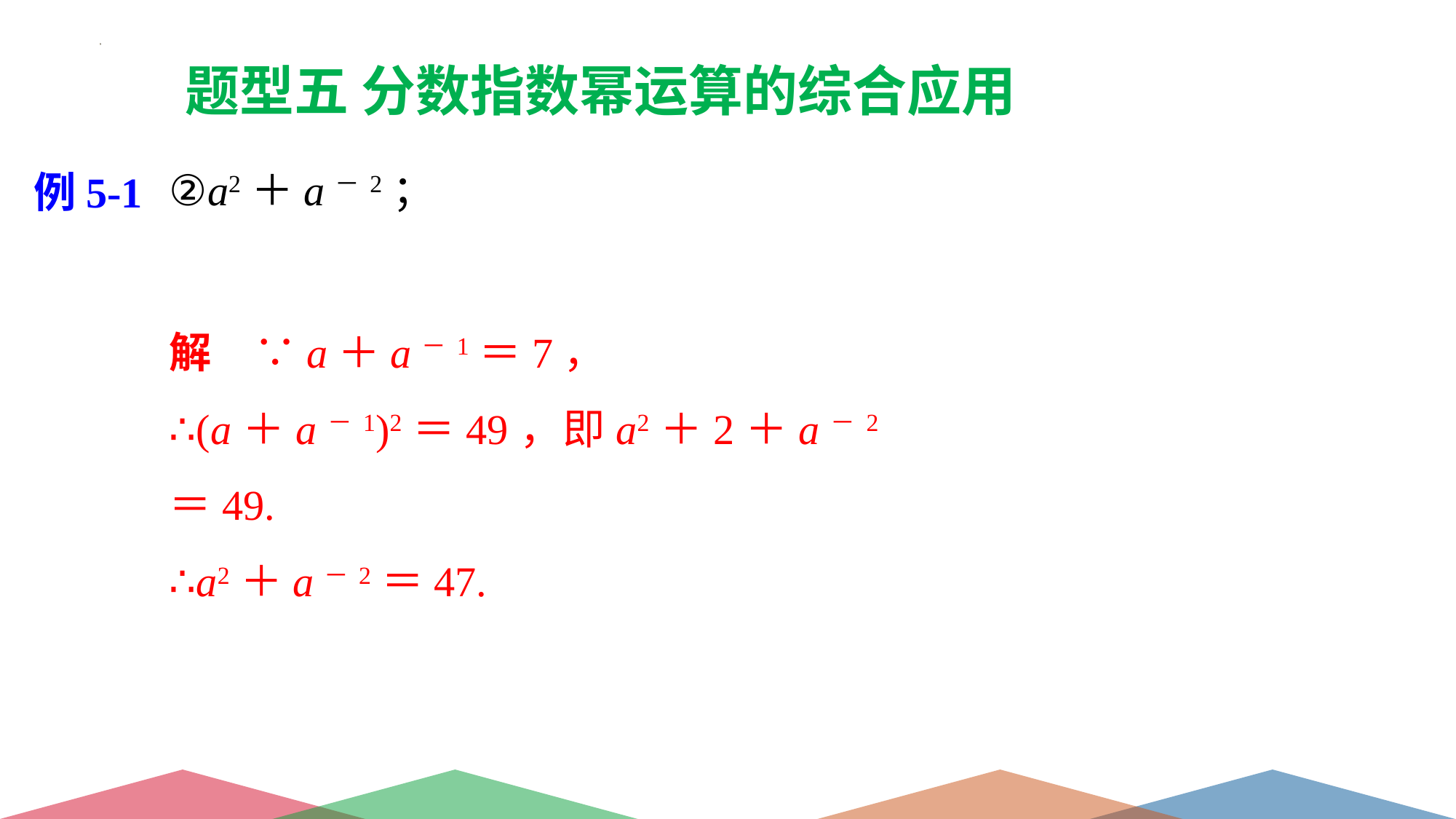

题型五 分数指数幂运算的综合应用
②a2＋a－2；
例5-1
解　∵a＋a－1＝7，
∴(a＋a－1)2＝49，即a2＋2＋a－2＝49.
∴a2＋a－2＝47.